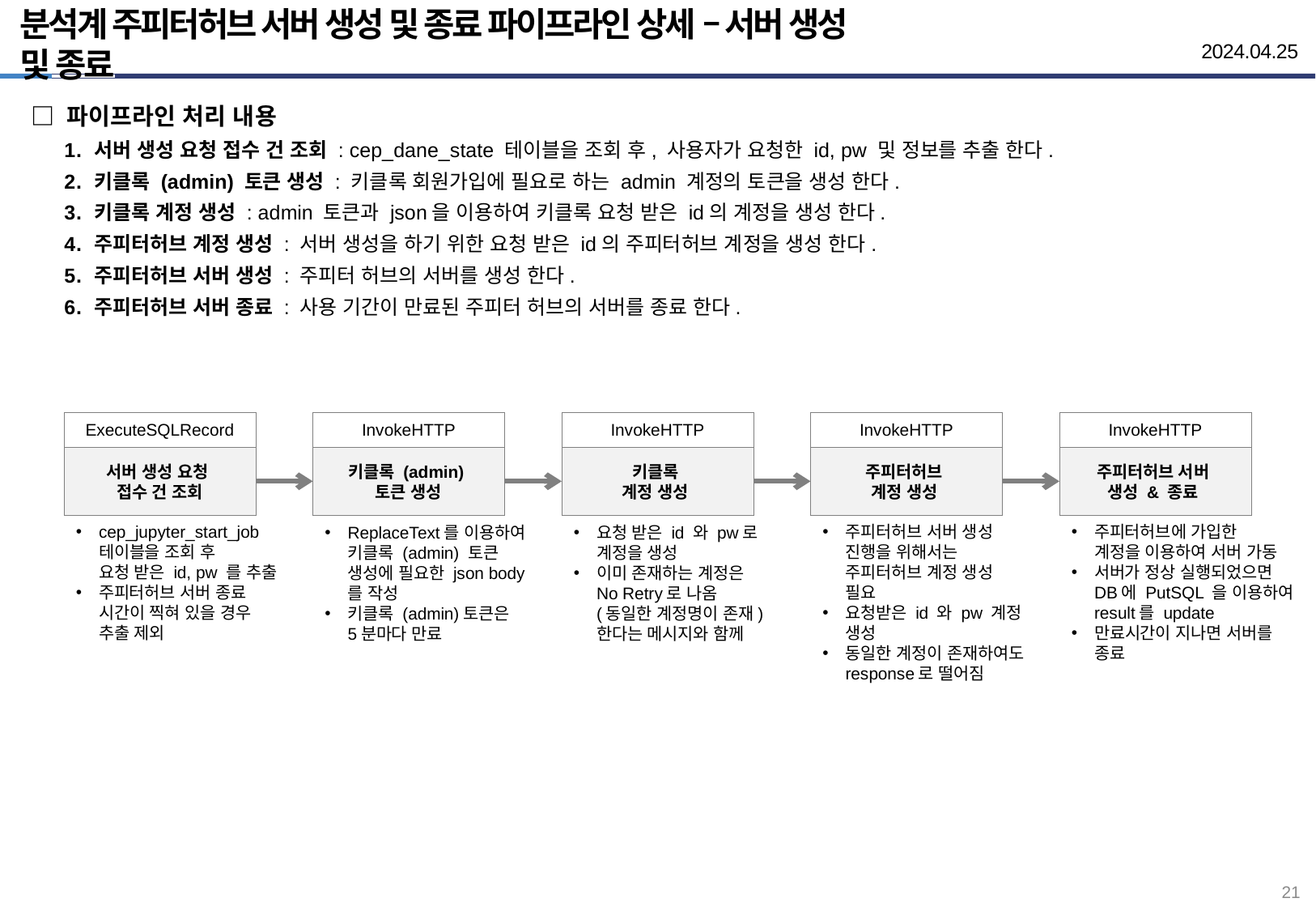

분석계 주피터허브 서버 생성 및 종료 파이프라인 상세 – 서버 생성 및 종료
2024.04.25
□ 파이프라인 처리 내용
서버 생성 요청 접수 건 조회 : cep_dane_state 테이블을 조회 후, 사용자가 요청한 id, pw 및 정보를 추출 한다.
키클록 (admin) 토큰 생성 : 키클록 회원가입에 필요로 하는 admin 계정의 토큰을 생성 한다.
키클록 계정 생성 : admin 토큰과 json을 이용하여 키클록 요청 받은 id의 계정을 생성 한다.
주피터허브 계정 생성 : 서버 생성을 하기 위한 요청 받은 id의 주피터허브 계정을 생성 한다.
주피터허브 서버 생성 : 주피터 허브의 서버를 생성 한다.
주피터허브 서버 종료 : 사용 기간이 만료된 주피터 허브의 서버를 종료 한다.
ExecuteSQLRecord
InvokeHTTP
InvokeHTTP
InvokeHTTP
InvokeHTTP
서버 생성 요청
접수 건 조회
키클록 (admin)
토큰 생성
키클록
계정 생성
주피터허브
계정 생성
주피터허브 서버
생성 & 종료
cep_jupyter_start_job
테이블을 조회 후
요청 받은 id, pw 를 추출
주피터허브 서버 종료
시간이 찍혀 있을 경우
추출 제외

주피터허브 서버 생성
진행을 위해서는
주피터허브 계정 생성
필요
요청받은 id 와 pw 계정
생성
동일한 계정이 존재하여도
response로 떨어짐
주피터허브에 가입한
계정을 이용하여 서버 가동
서버가 정상 실행되었으면
DB에 PutSQL 을 이용하여
result를 update
만료시간이 지나면 서버를
종료
ReplaceText를 이용하여
키클록 (admin) 토큰
생성에 필요한 json body
를 작성
키클록 (admin)토큰은
5분마다 만료
요청 받은 id 와 pw로
계정을 생성
이미 존재하는 계정은
No Retry로 나옴
(동일한 계정명이 존재)
한다는 메시지와 함께
21